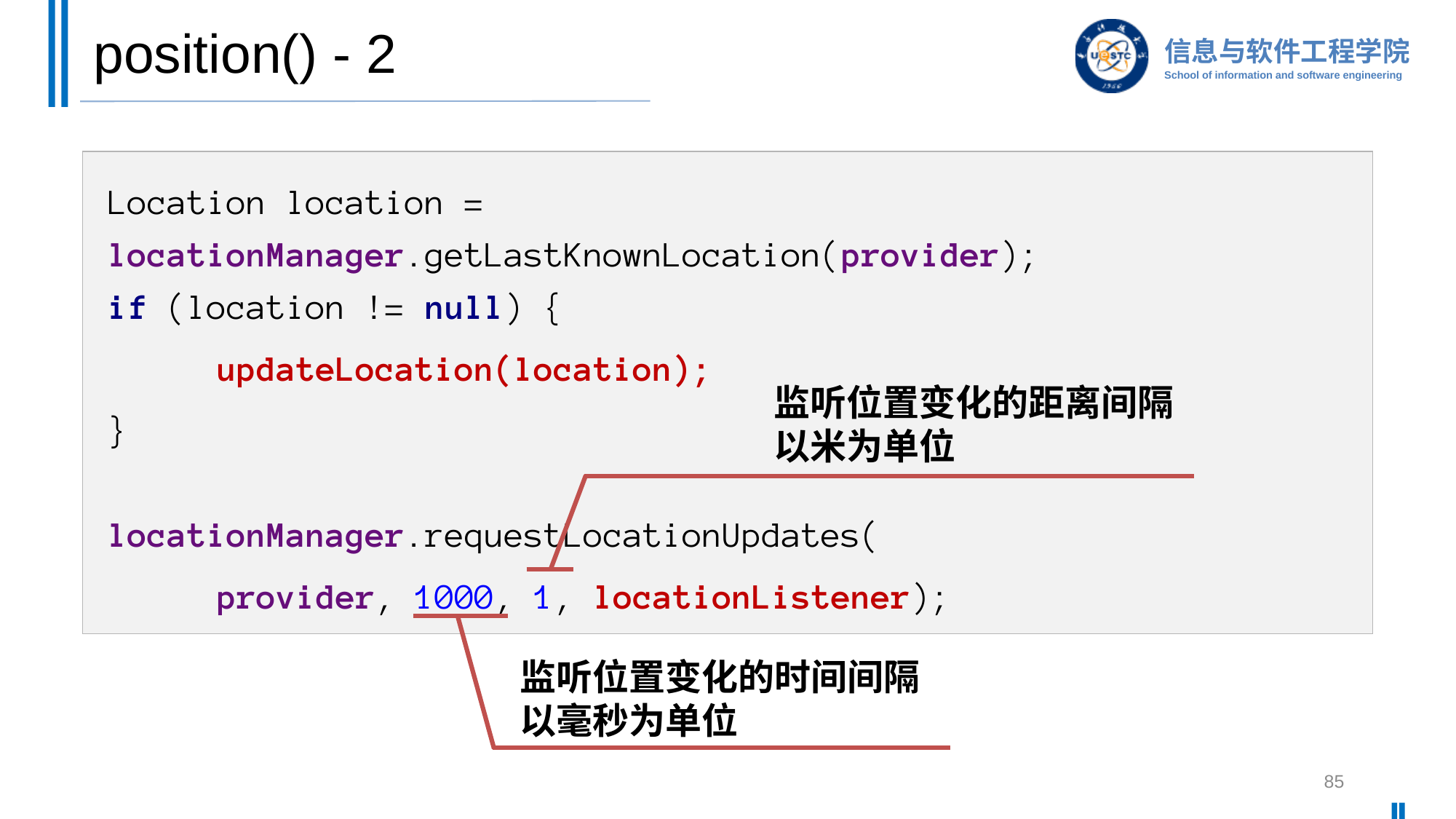

# position() - 2
Location location = 	locationManager.getLastKnownLocation(provider);
if (location != null) {
	updateLocation(location);
}
locationManager.requestLocationUpdates(
	provider, 1000, 1, locationListener);
监听位置变化的距离间隔
以米为单位
监听位置变化的时间间隔以毫秒为单位
85